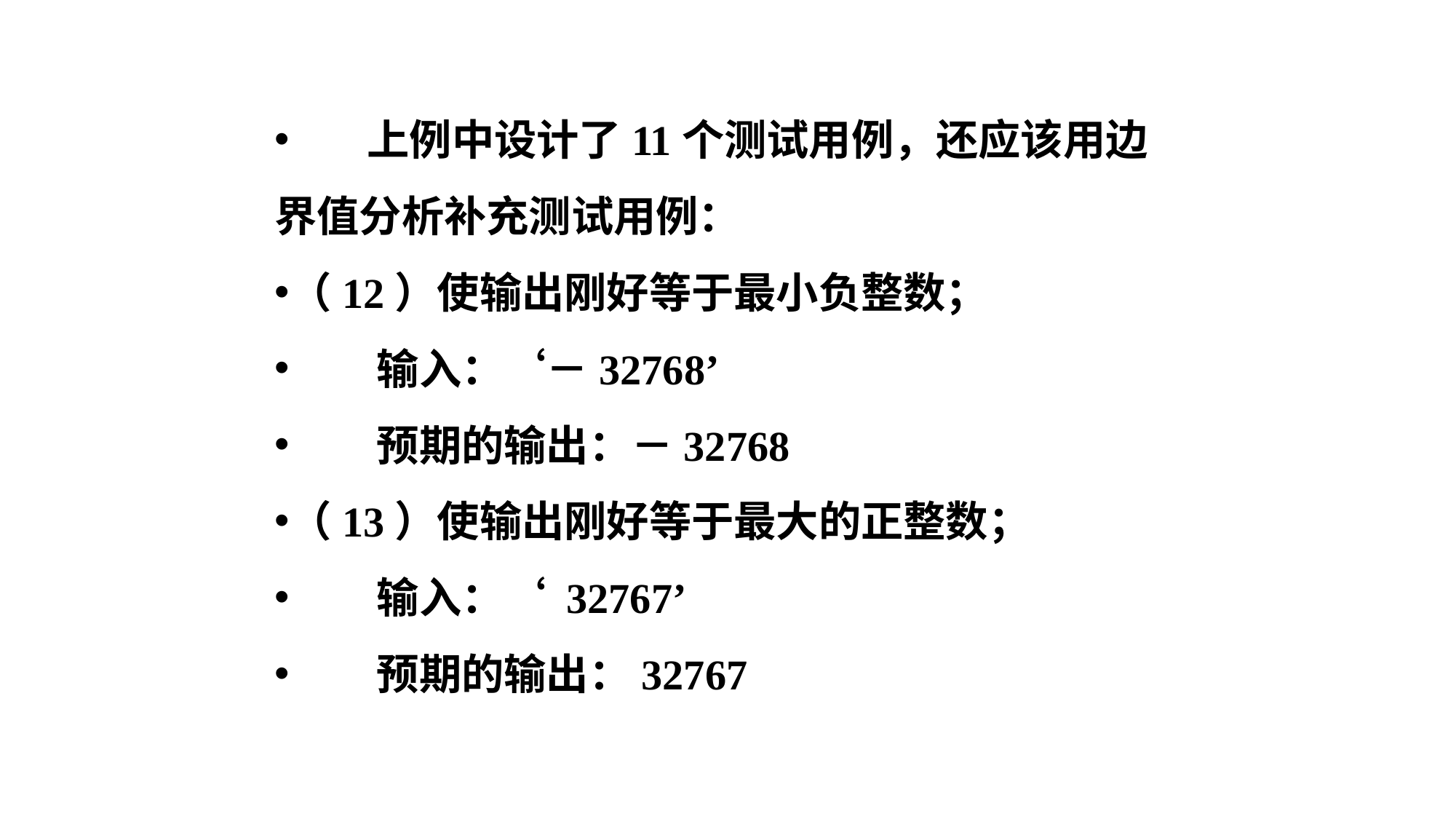

上例中设计了11个测试用例，还应该用边界值分析补充测试用例：
（12）使输出刚好等于最小负整数；
        输入：‘－32768’
        预期的输出：－32768
（13）使输出刚好等于最大的正整数；
        输入：‘ 32767’
        预期的输出：32767